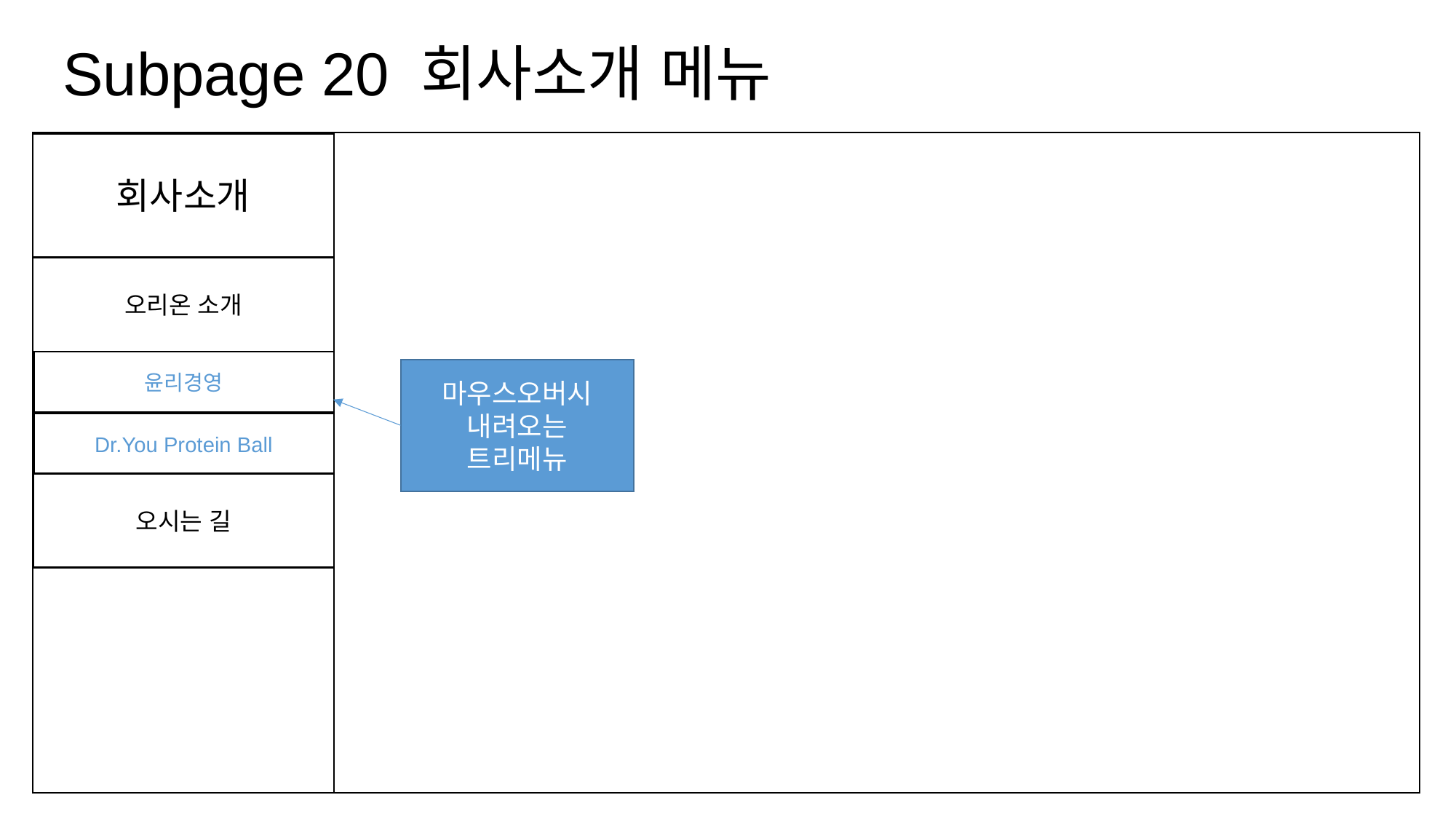

Subpage 20 회사소개 메뉴
회사소개

오리온 소개
윤리경영
마우스오버시
내려오는
트리메뉴
Dr.You Protein Ball
오시는 길